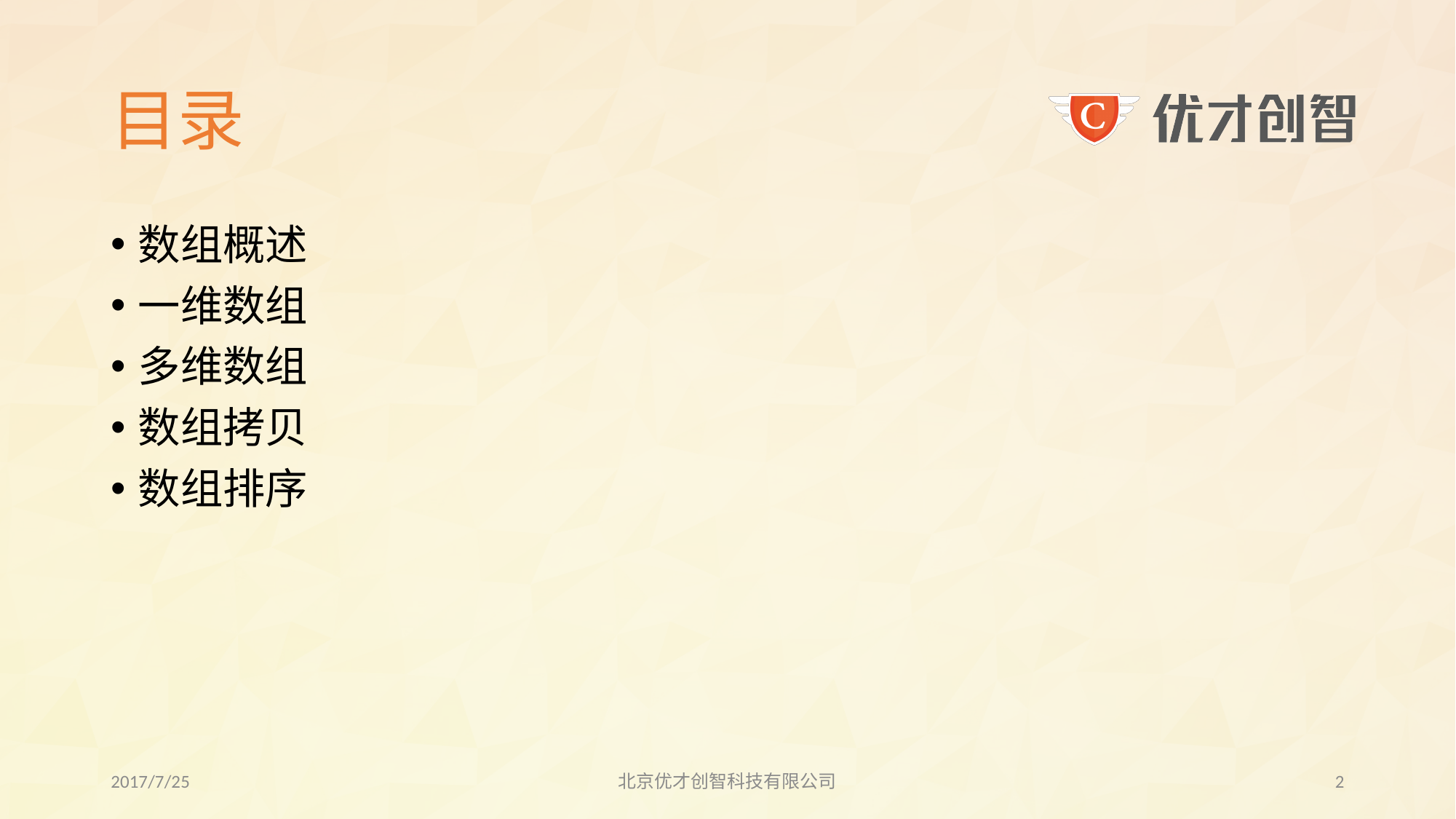

# 目录
数组概述
一维数组
多维数组
数组拷贝
数组排序
2017/7/25
北京优才创智科技有限公司
2